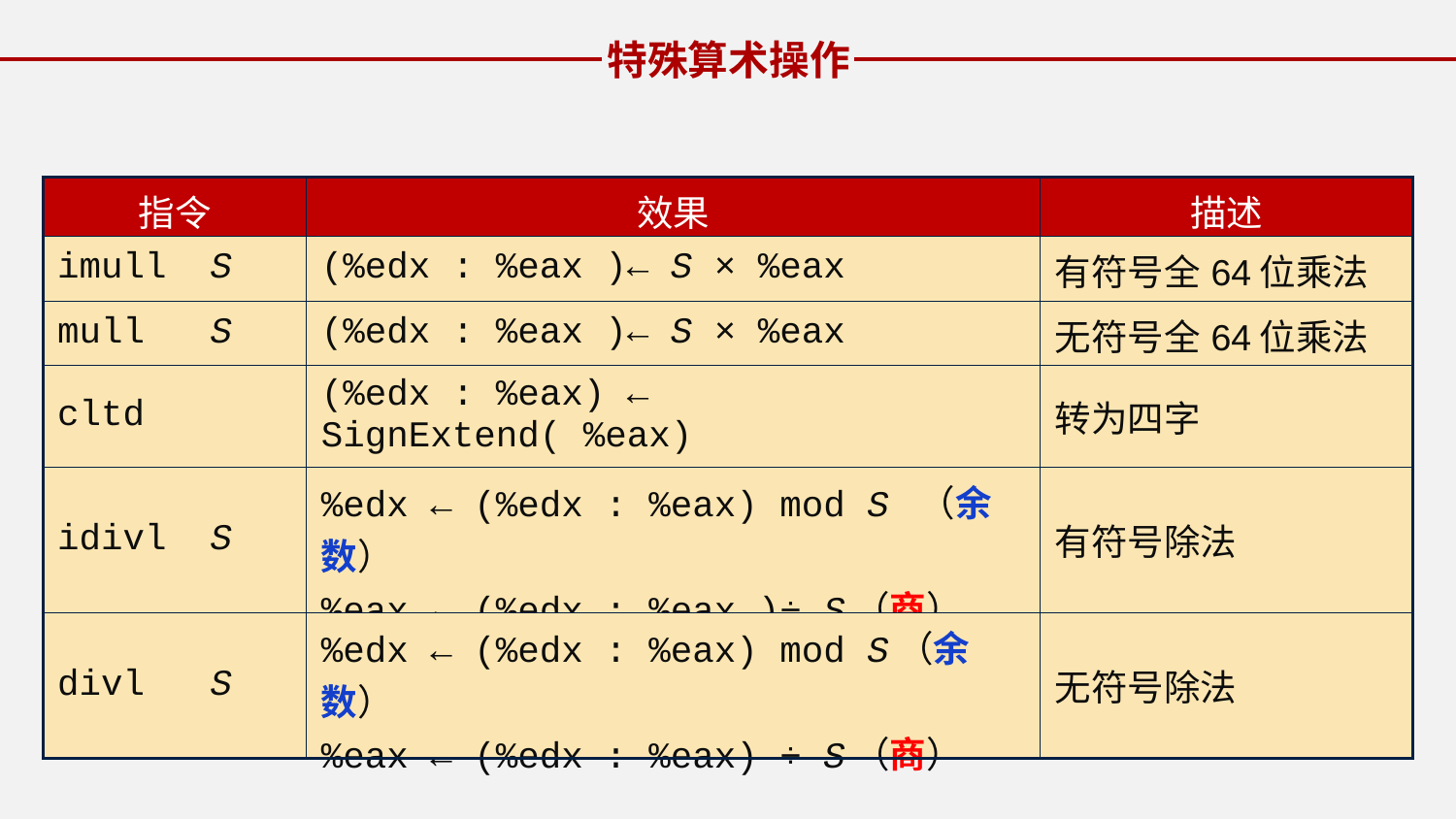

特殊算术操作
| 指令 | 效果 | 描述 |
| --- | --- | --- |
| imull S | (%edx : %eax )← S × %eax | 有符号全64位乘法 |
| mull S | (%edx : %eax )← S × %eax | 无符号全64位乘法 |
| cltd | (%edx : %eax) ← SignExtend( %eax) | 转为四字 |
| idivl S | %edx ← (%edx : %eax) mod S （余数） %eax ← (%edx : %eax )÷ S（商） | 有符号除法 |
| divl S | %edx ← (%edx : %eax) mod S（余数） %eax ← (%edx : %eax) ÷ S（商） | 无符号除法 |